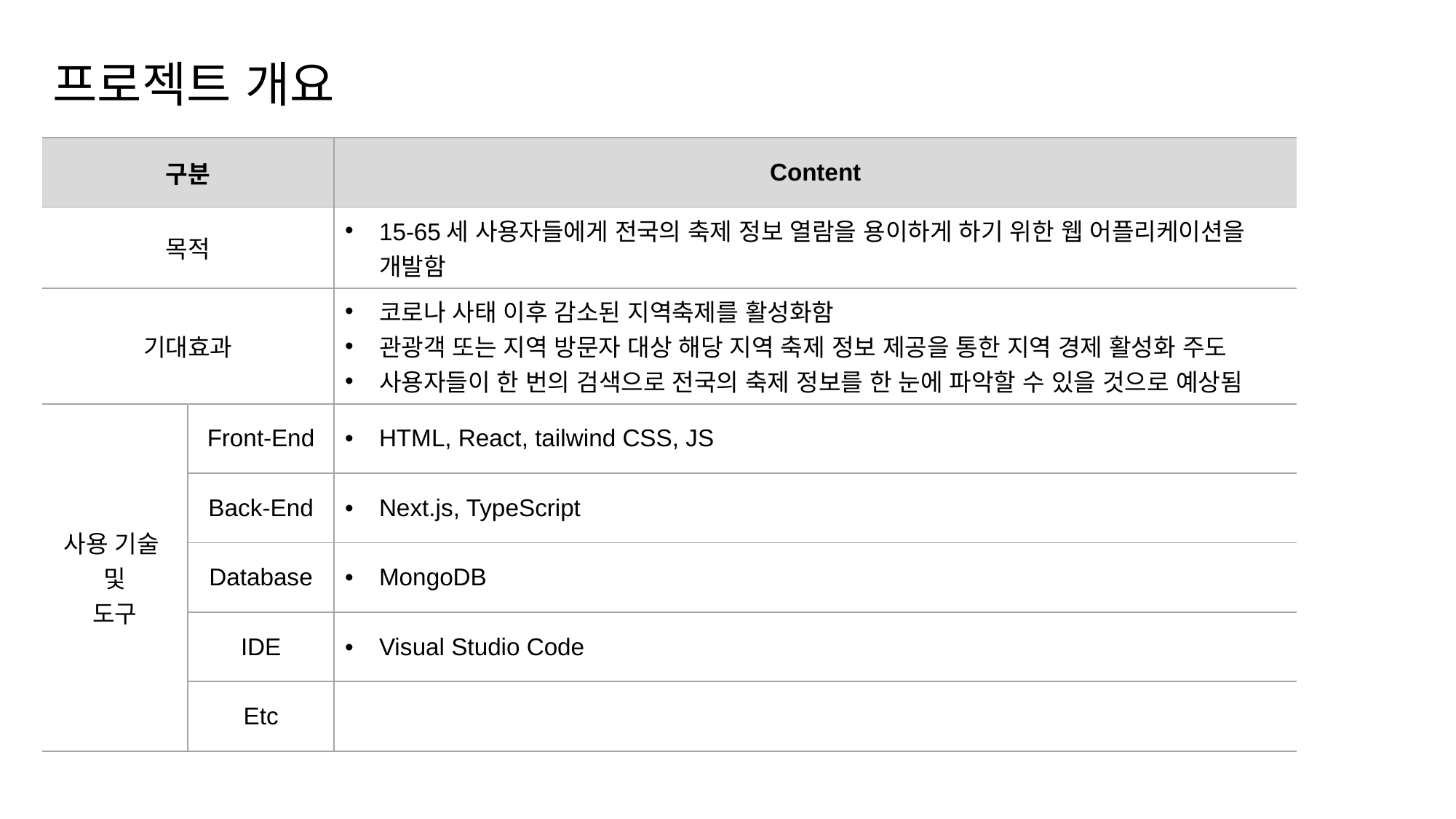

# 프로젝트 개요
| 구분 |  | Content |
| --- | --- | --- |
| 목적 |  | 15-65세 사용자들에게 전국의 축제 정보 열람을 용이하게 하기 위한 웹 어플리케이션을 개발함 |
| 기대효과 |  | 코로나 사태 이후 감소된 지역축제를 활성화함 관광객 또는 지역 방문자 대상 해당 지역 축제 정보 제공을 통한 지역 경제 활성화 주도 사용자들이 한 번의 검색으로 전국의 축제 정보를 한 눈에 파악할 수 있을 것으로 예상됨 |
| 사용 기술 및 도구 | Front-End | HTML, React, tailwind CSS, JS |
|  | Back-End | Next.js, TypeScript |
|  | Database | MongoDB |
|  | IDE | Visual Studio Code |
|  | Etc |  |